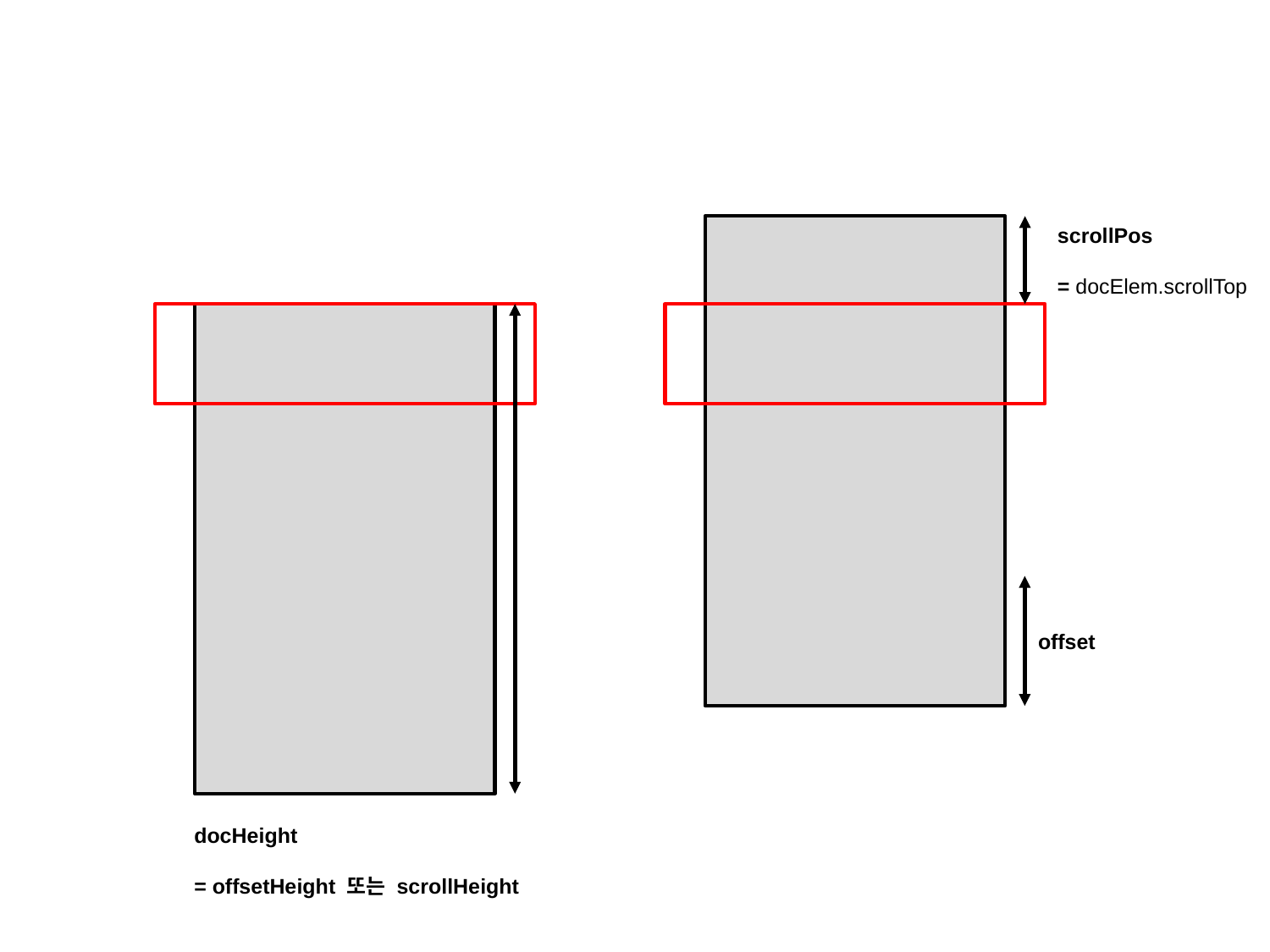

scrollPos

= docElem.scrollTop

offset
docHeight

= offsetHeight 또는 scrollHeight